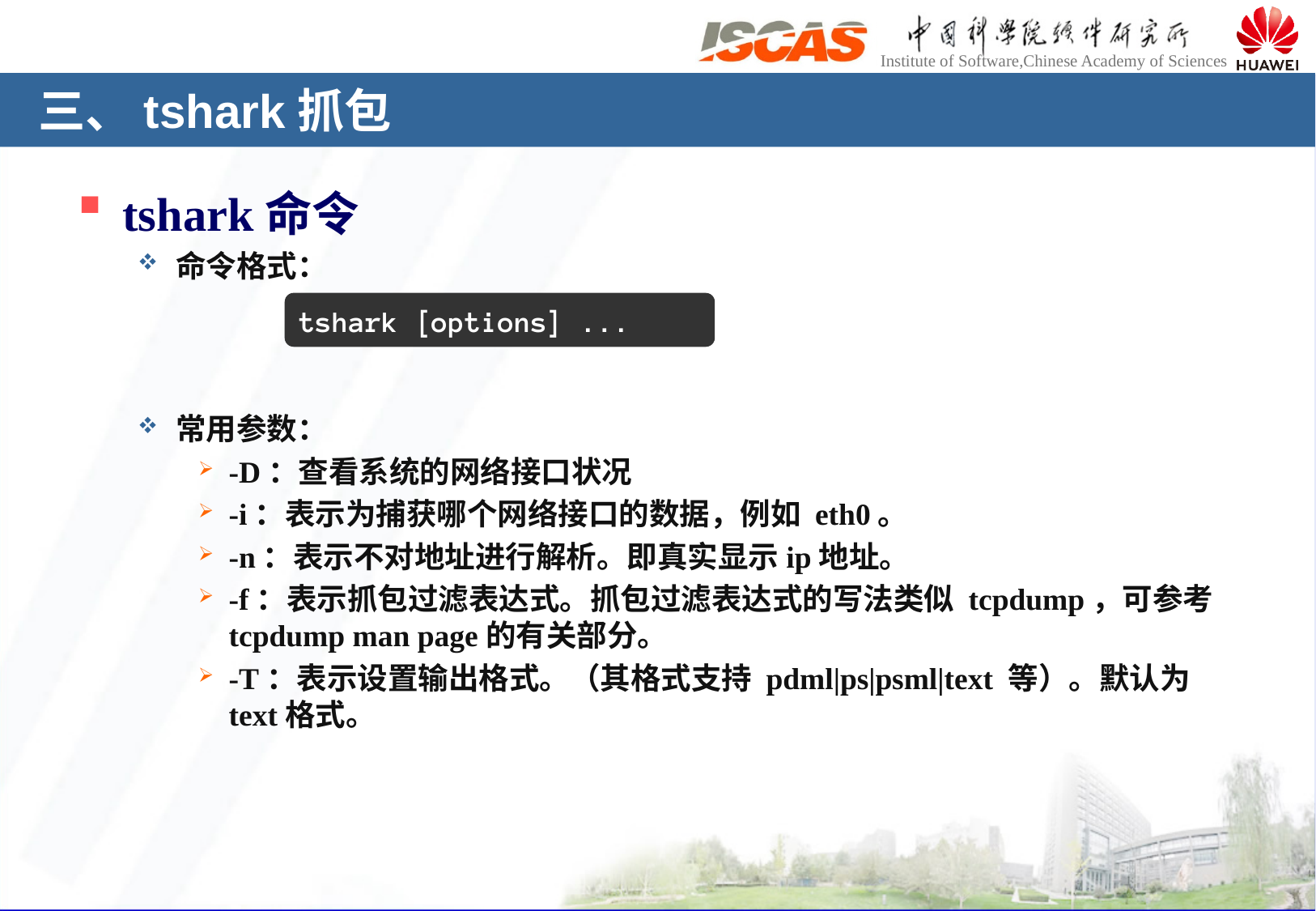

# 三、tshark抓包
tshark命令
命令格式：

常用参数：
-D：查看系统的网络接口状况
-i：表示为捕获哪个网络接口的数据，例如 eth0。
-n：表示不对地址进行解析。即真实显示ip地址。
-f：表示抓包过滤表达式。抓包过滤表达式的写法类似 tcpdump，可参考tcpdump man page的有关部分。
-T：表示设置输出格式。（其格式支持 pdml|ps|psml|text 等）。默认为 text格式。
tshark [options] ...